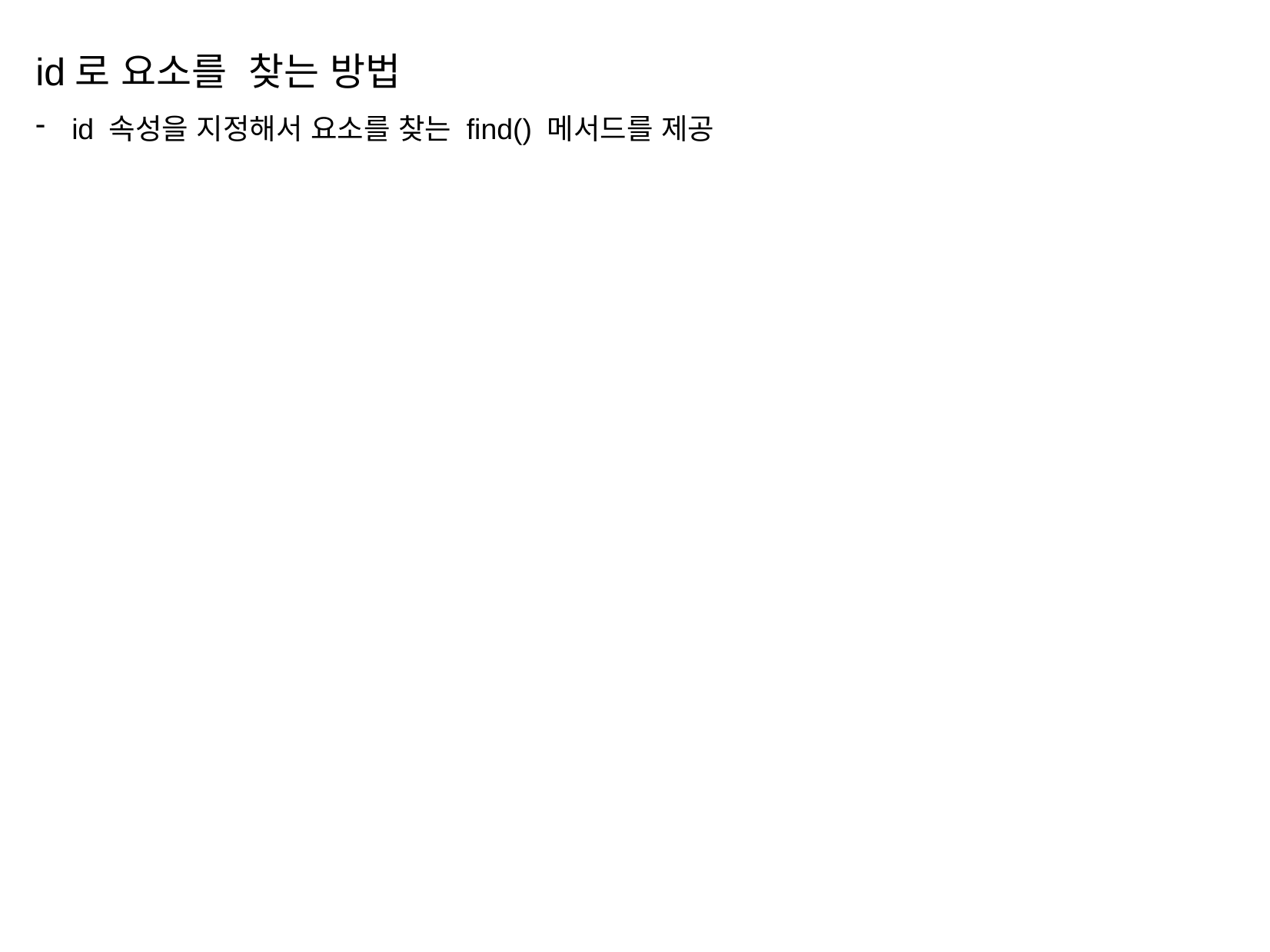

id로 요소를  찾는 방법
id 속성을 지정해서 요소를 찾는 find() 메서드를 제공